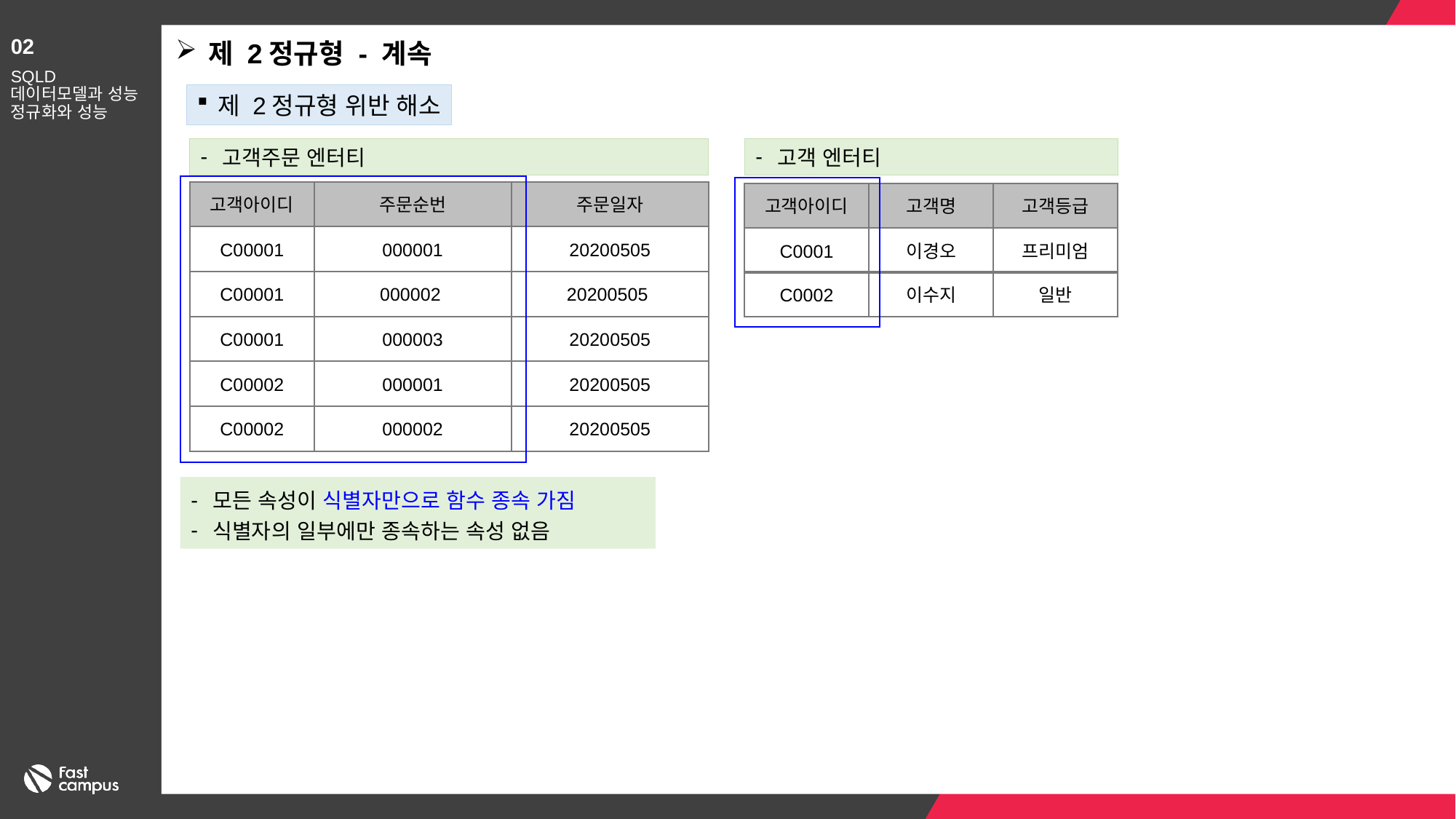

02
제 2정규형 - 계속
SQLD
데이터모델과 성능
정규화와 성능

제 2정규형 위반 해소
고객주문 엔터티
고객 엔터티

고객아이디
주문순번
주문일자
고객아이디
고객명
고객등급
C00001
000001
20200505
C0001
프리미엄
이경오
C00001
000002
20200505
C0002
일반
이수지
C00001
000003
20200505
C00002
000001
20200505
C00002
000002
20200505
모든 속성이 식별자만으로 함수 종속 가짐
식별자의 일부에만 종속하는 속성 없음